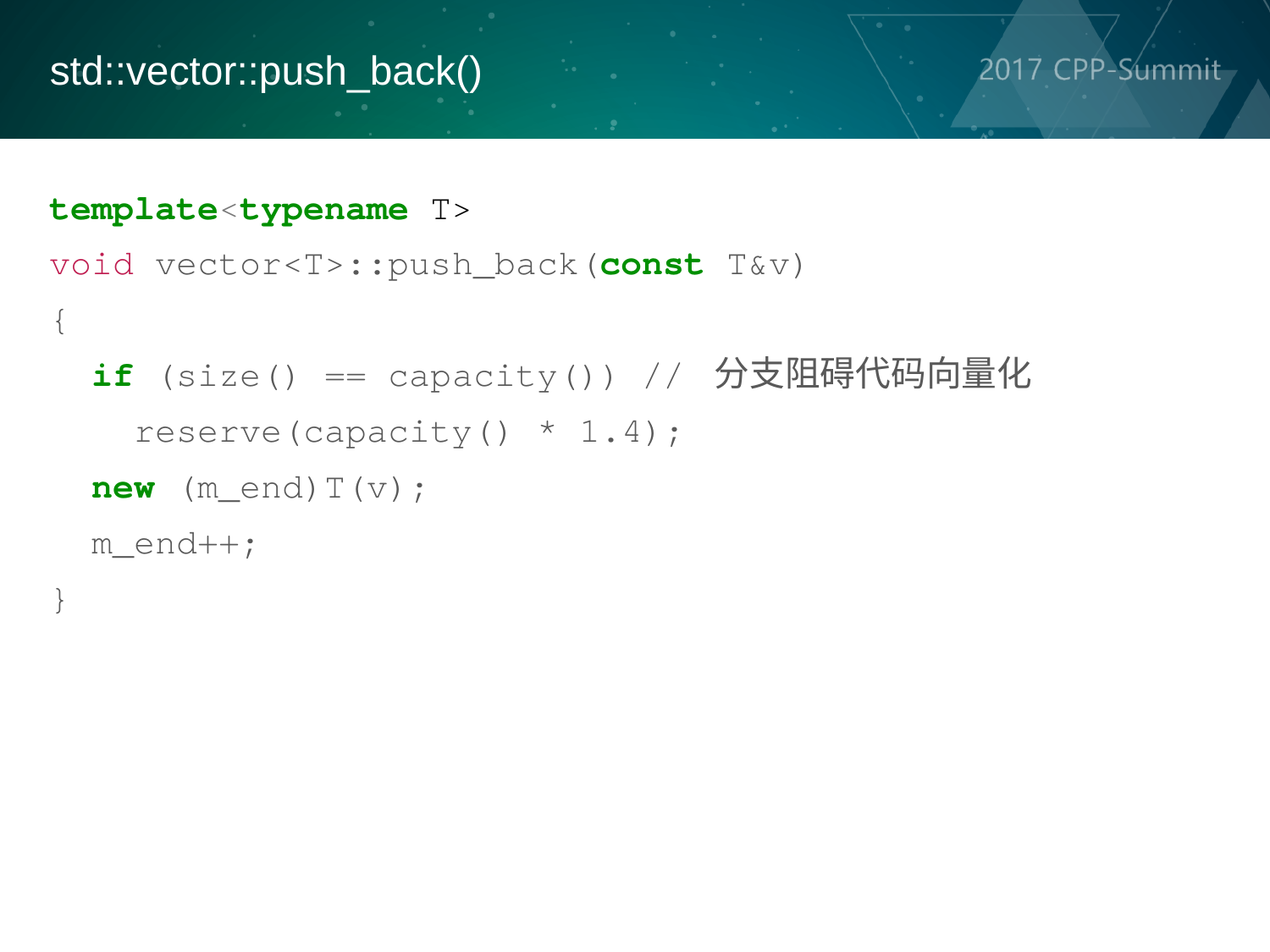

std::vector::push_back()
template<typename T>
void vector<T>::push_back(const T&v)
{
  if (size() == capacity()) // 分支阻碍代码向量化
    reserve(capacity() * 1.4);
  new (m_end)T(v);
  m_end++;
}